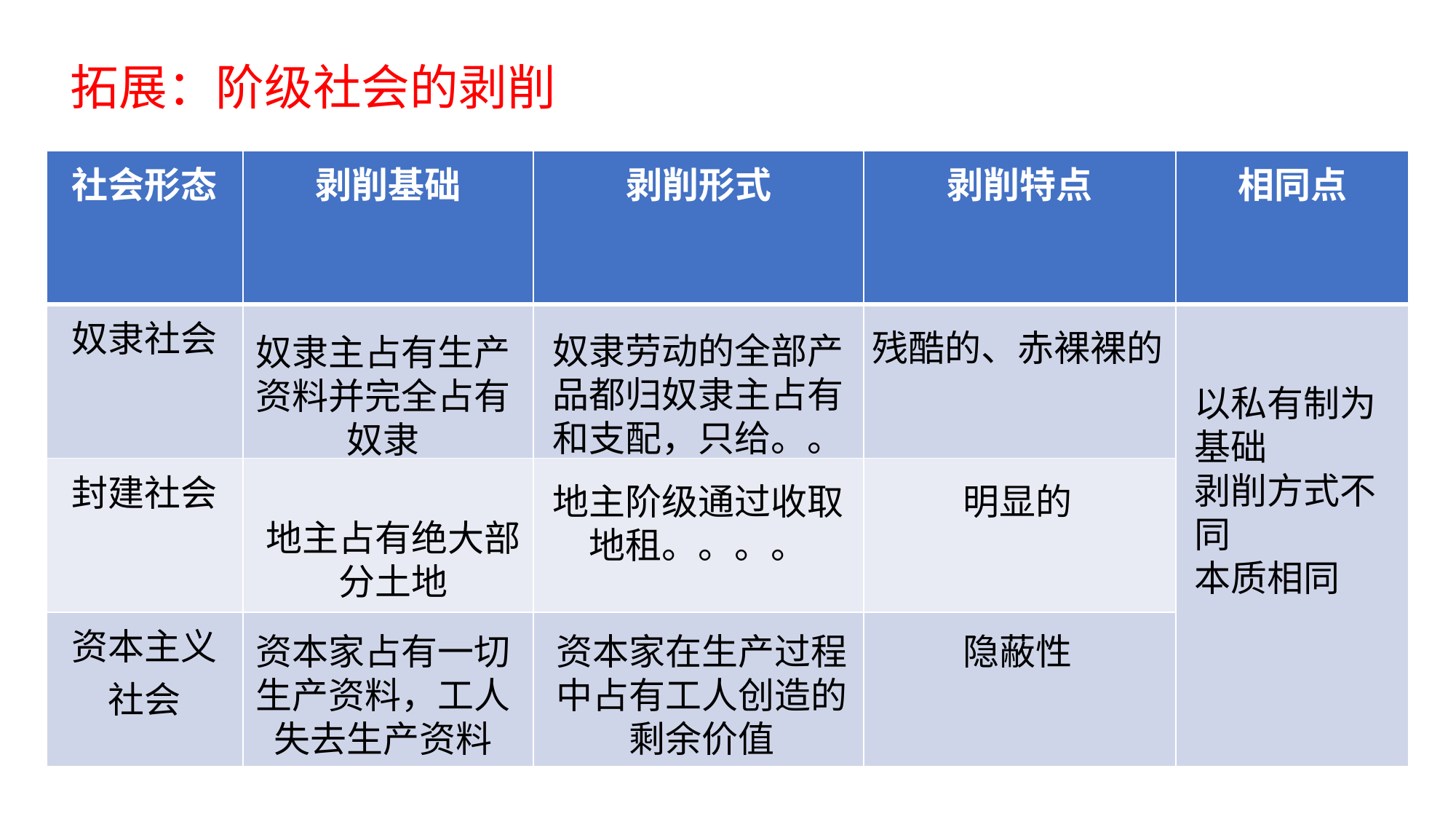

拓展：阶级社会的剥削
| 社会形态 | 剥削基础 | 剥削形式 | 剥削特点 | 相同点 |
| --- | --- | --- | --- | --- |
| 奴隶社会 |  |  |  |  |
| 封建社会 |  |  |  |  |
| 资本主义社会 |  |  |  |  |
残酷的、赤裸裸的
奴隶劳动的全部产品都归奴隶主占有和支配，只给。。
奴隶主占有生产资料并完全占有奴隶
以私有制为基础
剥削方式不同
本质相同
地主阶级通过收取地租。。。。
明显的
地主占有绝大部分土地
资本家占有一切生产资料，工人失去生产资料
资本家在生产过程中占有工人创造的剩余价值
隐蔽性